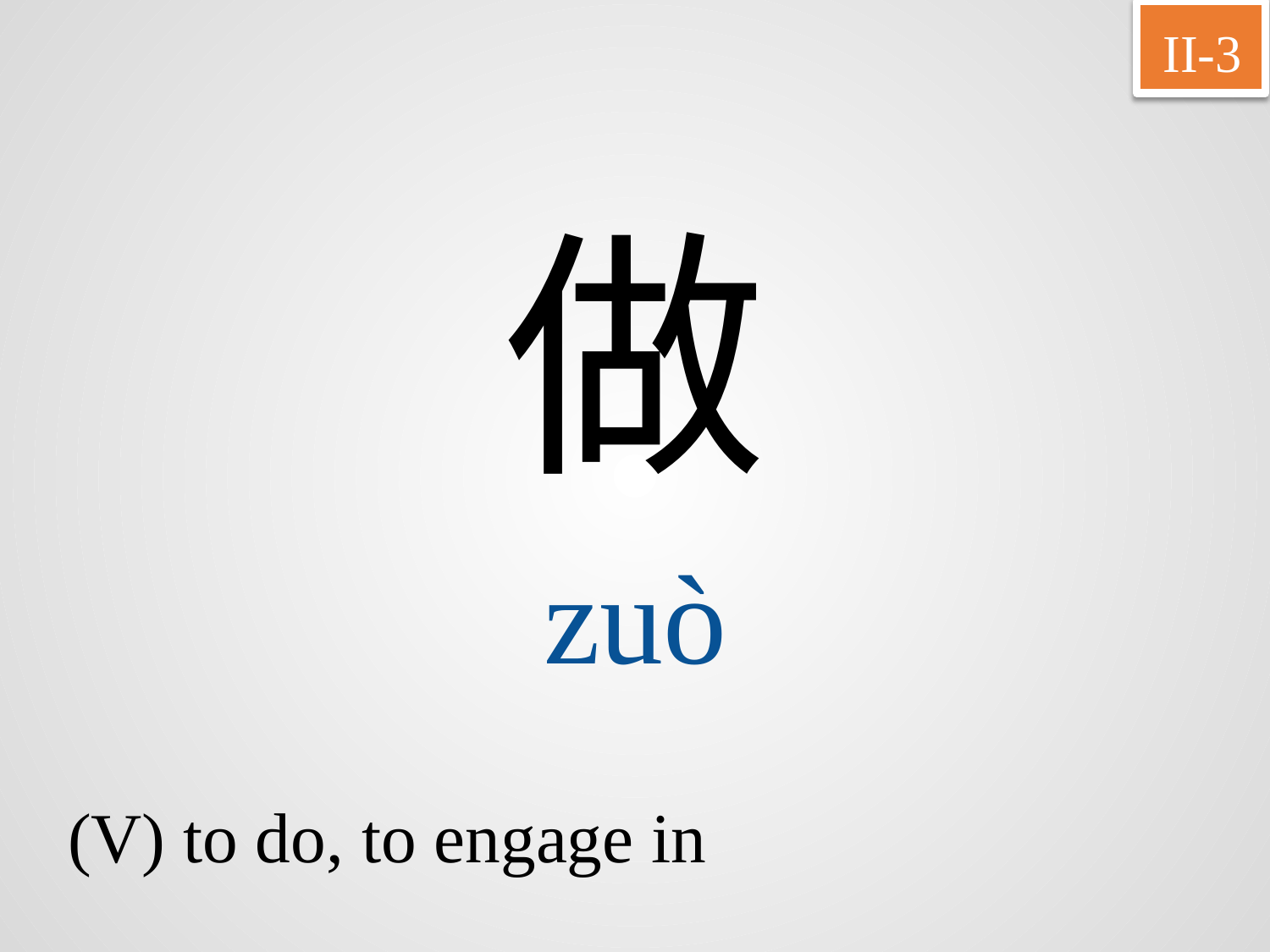

II-3

做
zuò
(V) to do, to engage in